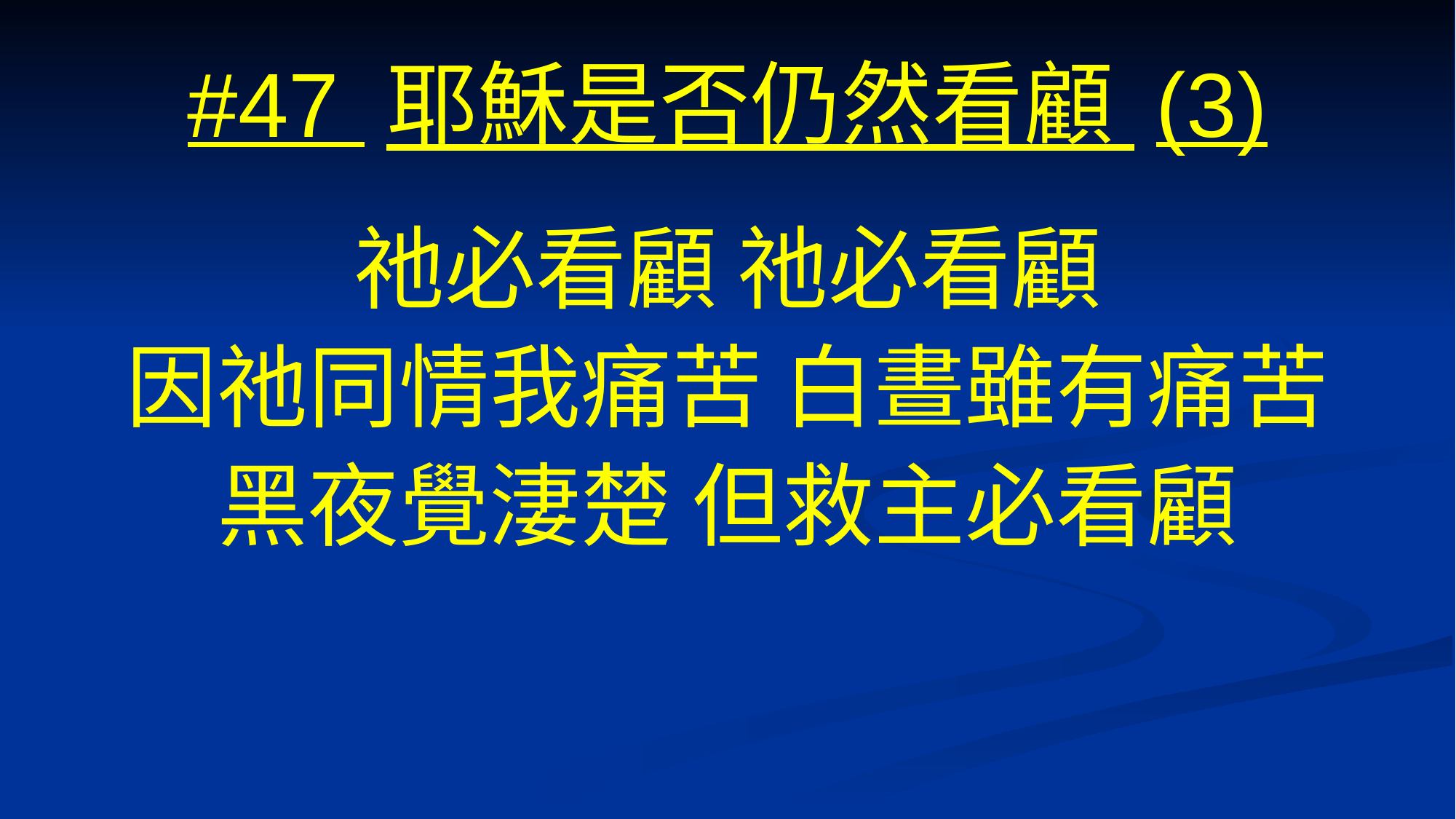

# #47 耶穌是否仍然看顧 (3)
祂必看顧 祂必看顧
因祂同情我痛苦 白晝雖有痛苦
黑夜覺淒楚 但救主必看顧